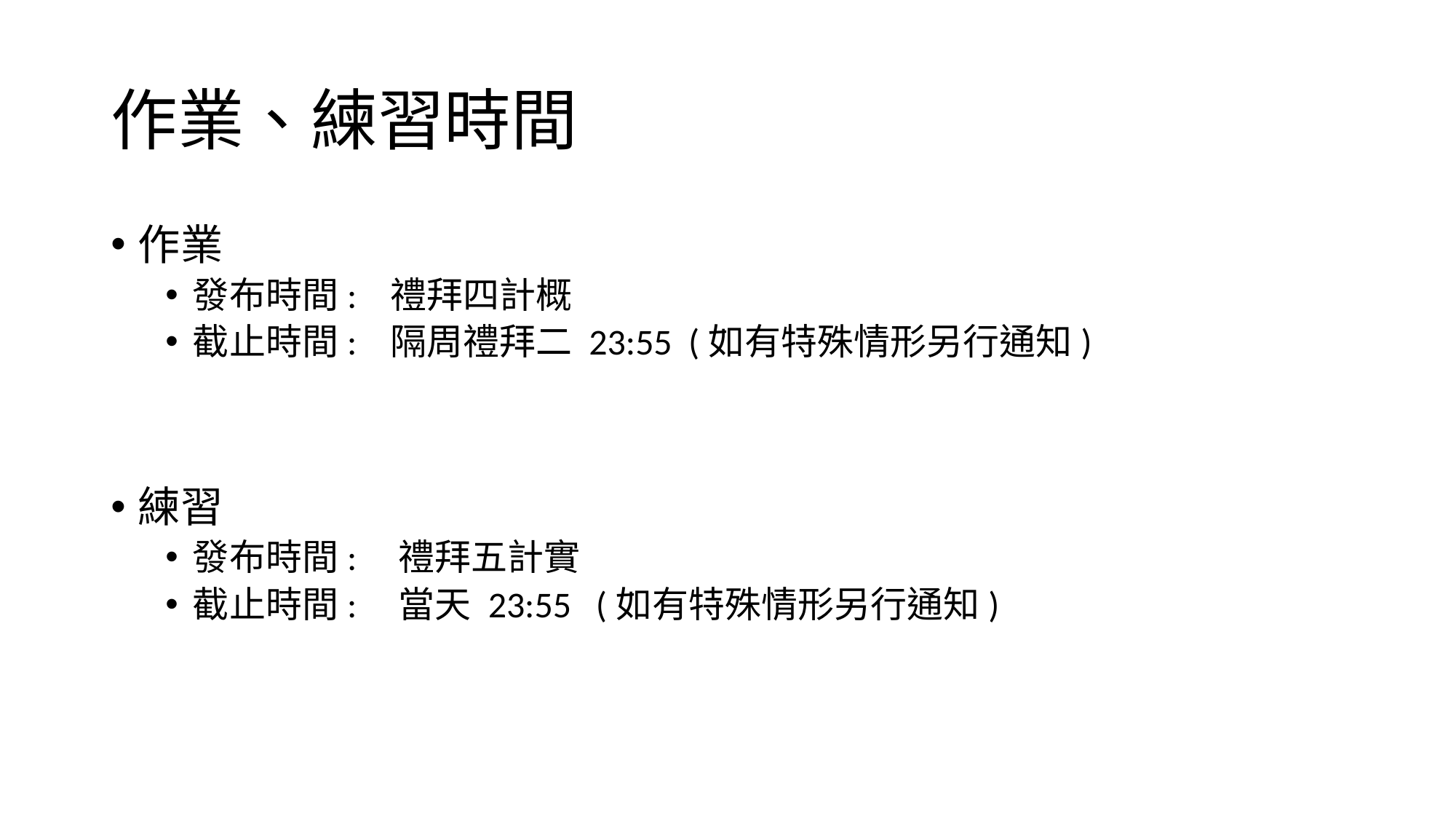

# 作業、練習時間
作業
發布時間:   禮拜四計概
截止時間:   隔周禮拜二 23:55  (如有特殊情形另行通知)

練習
發布時間:    禮拜五計實
截止時間:    當天 23:55   (如有特殊情形另行通知)